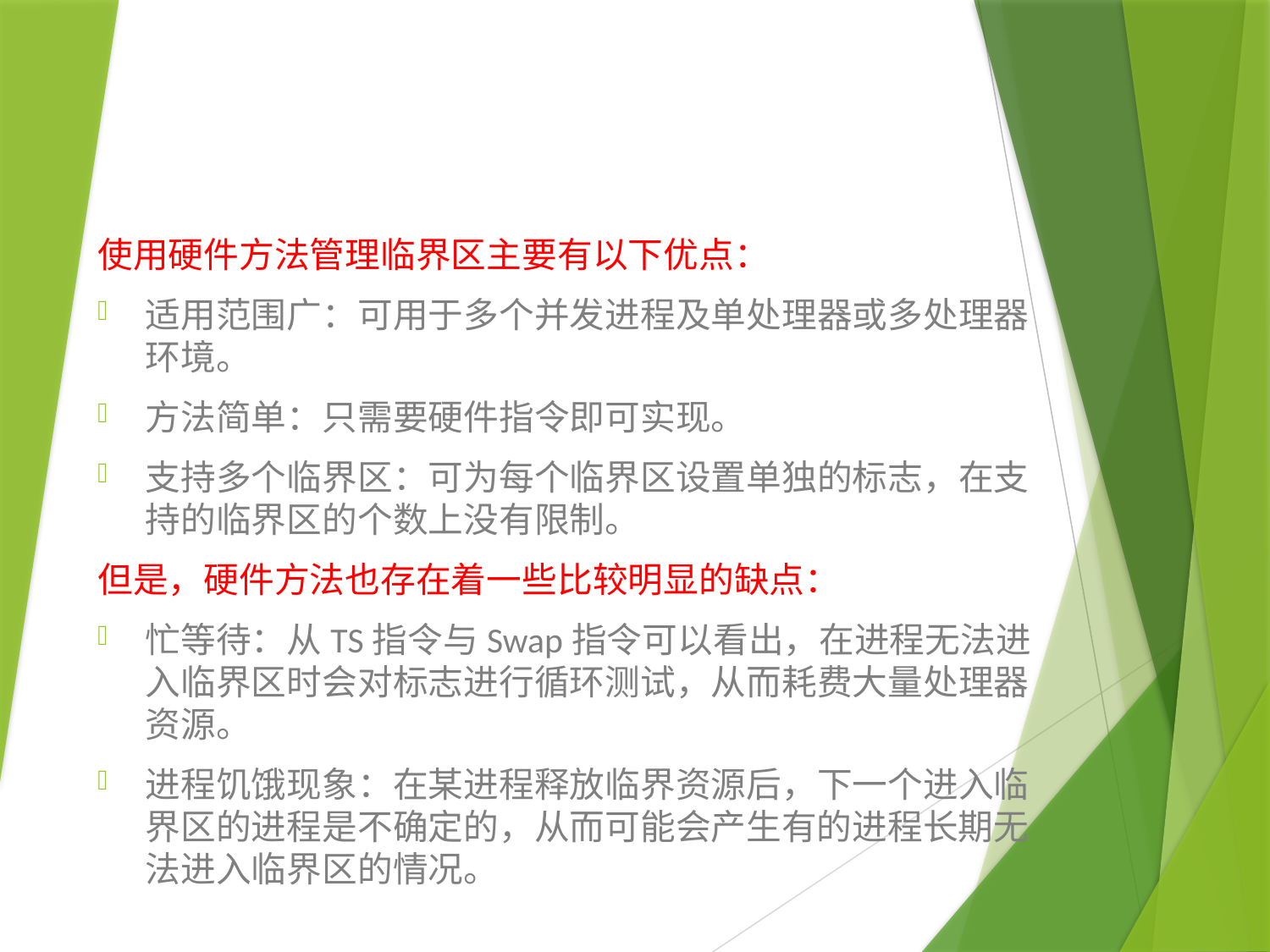

#
使用硬件方法管理临界区主要有以下优点：
适用范围广：可用于多个并发进程及单处理器或多处理器环境。
方法简单：只需要硬件指令即可实现。
支持多个临界区：可为每个临界区设置单独的标志，在支持的临界区的个数上没有限制。
但是，硬件方法也存在着一些比较明显的缺点：
忙等待：从TS指令与Swap指令可以看出，在进程无法进入临界区时会对标志进行循环测试，从而耗费大量处理器资源。
进程饥饿现象：在某进程释放临界资源后，下一个进入临界区的进程是不确定的，从而可能会产生有的进程长期无法进入临界区的情况。